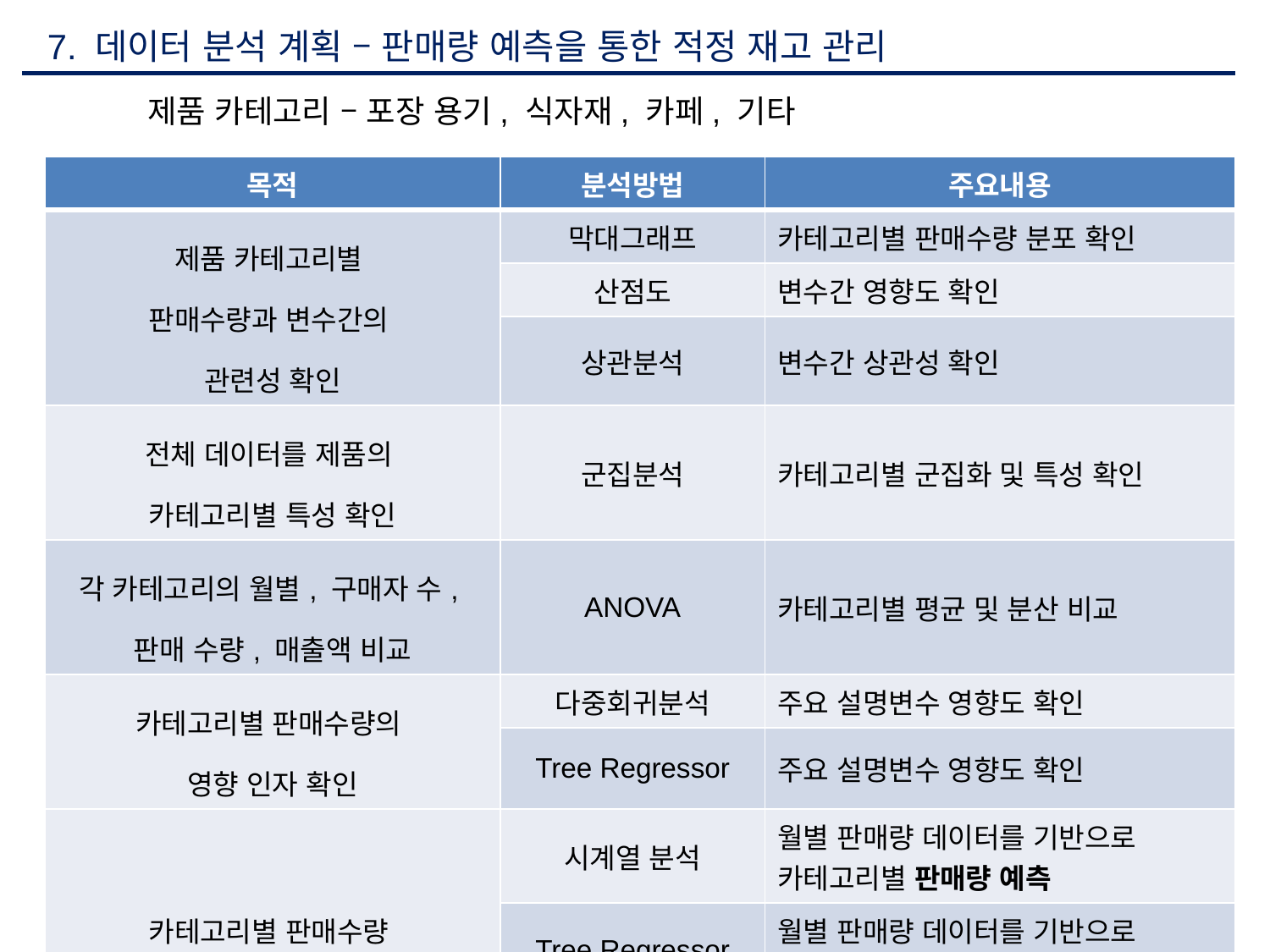

7. 데이터 분석 계획 – 판매량 예측을 통한 적정 재고 관리
제품 카테고리 – 포장 용기, 식자재, 카페, 기타
| 목적 | 분석방법 | 주요내용 |
| --- | --- | --- |
| 제품 카테고리별 판매수량과 변수간의 관련성 확인 | 막대그래프 | 카테고리별 판매수량 분포 확인 |
|  | 산점도 | 변수간 영향도 확인 |
|  | 상관분석 | 변수간 상관성 확인 |
| 전체 데이터를 제품의 카테고리별 특성 확인 | 군집분석 | 카테고리별 군집화 및 특성 확인 |
| 각 카테고리의 월별, 구매자 수, 판매 수량, 매출액 비교 | ANOVA | 카테고리별 평균 및 분산 비교 |
| 카테고리별 판매수량의 영향 인자 확인 | 다중회귀분석 | 주요 설명변수 영향도 확인 |
|  | Tree Regressor | 주요 설명변수 영향도 확인 |
| 카테고리별 판매수량 예측을 통한 시사점 도출 | 시계열 분석 | 월별 판매량 데이터를 기반으로 카테고리별 판매량 예측 |
|  | Tree Regressor | 월별 판매량 데이터를 기반으로 카테고리별 판매 추이 확인 |
|  | 다중 회귀 분석 | 월별 판매량 데이터를 기반으로 카테고리별 판매 추이 확인 |